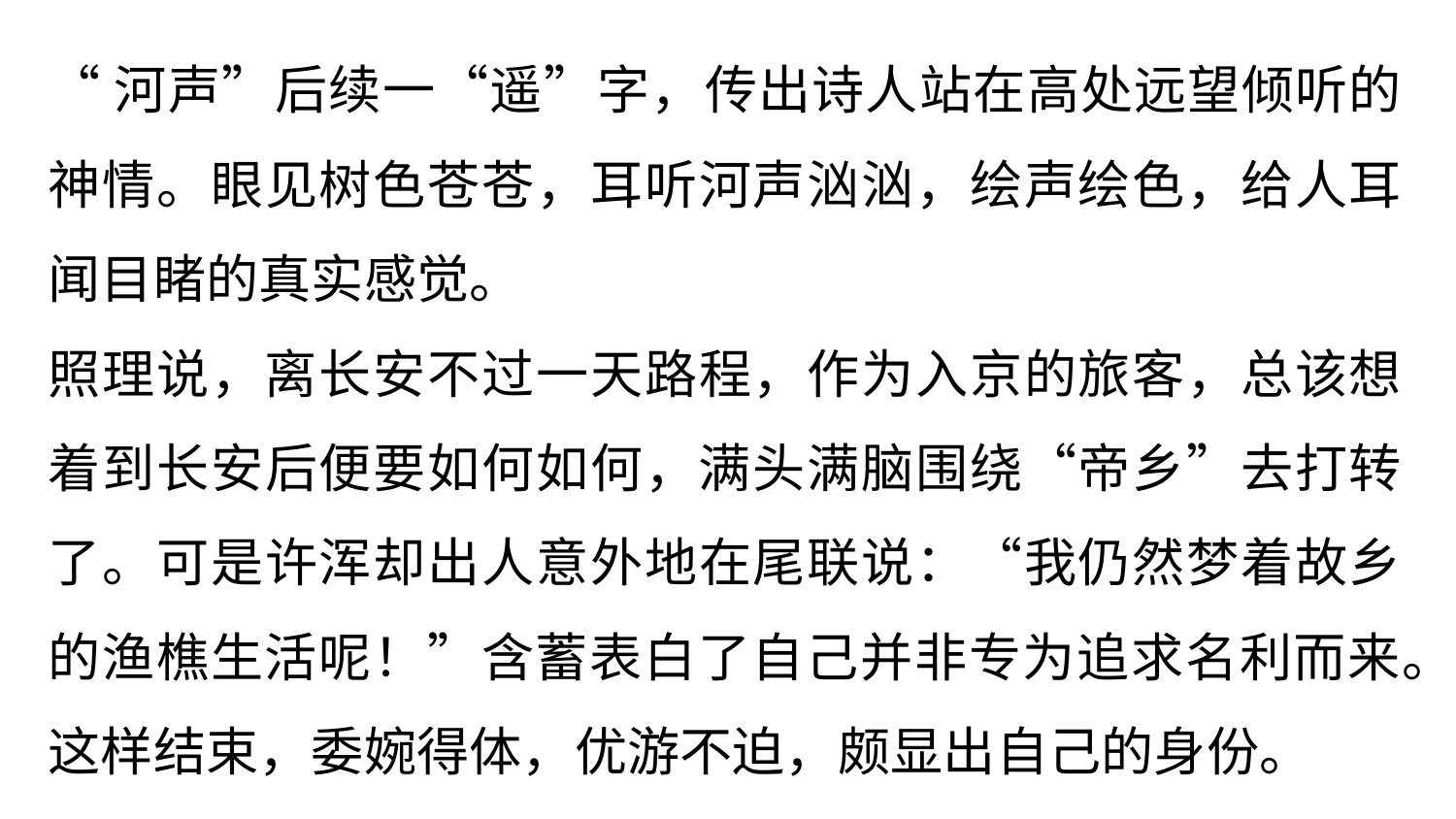

“河声”后续一“遥”字，传出诗人站在高处远望倾听的神情。眼见树色苍苍，耳听河声汹汹，绘声绘色，给人耳闻目睹的真实感觉。
照理说，离长安不过一天路程，作为入京的旅客，总该想着到长安后便要如何如何，满头满脑围绕“帝乡”去打转了。可是许浑却出人意外地在尾联说：“我仍然梦着故乡的渔樵生活呢！”含蓄表白了自己并非专为追求名利而来。这样结束，委婉得体，优游不迫，颇显出自己的身份。